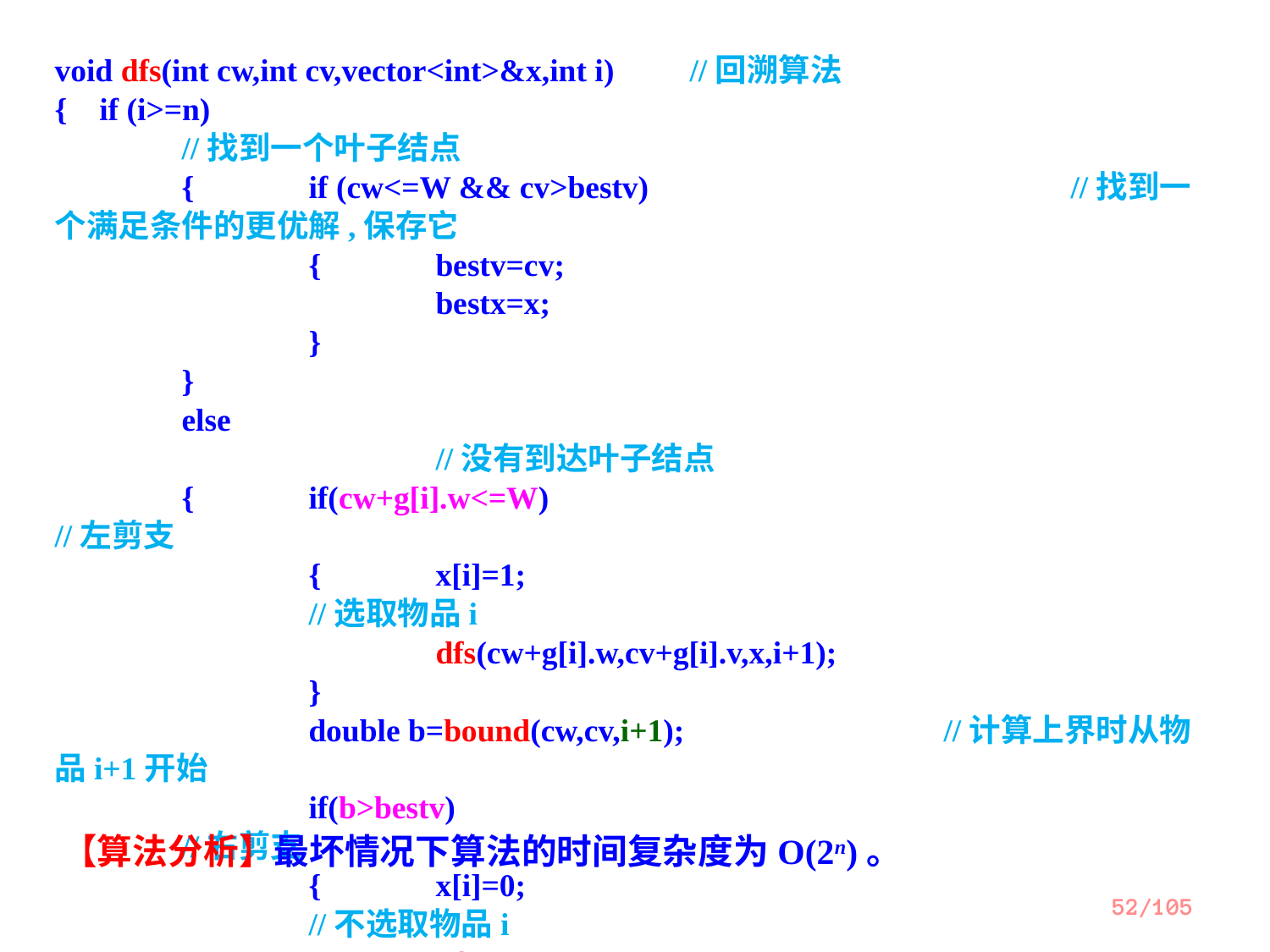

void dfs(int cw,int cv,vector<int>&x,int i) 	//回溯算法
{    if (i>=n)									//找到一个叶子结点
	{	if (cw<=W && cv>bestv)				//找到一个满足条件的更优解,保存它
		{	bestv=cv;
			bestx=x;
		}
	}
	else											//没有到达叶子结点
	{	if(cw+g[i].w<=W)						//左剪支
		{ 	x[i]=1;								//选取物品i
			dfs(cw+g[i].w,cv+g[i].v,x,i+1);
		}
		double b=bound(cw,cv,i+1);			//计算上界时从物品i+1开始
		if(b>bestv) 							//右剪支
		{	x[i]=0; 								//不选取物品i
			dfs(cw,cv,x,i+1);
		}
	}
}
【算法分析】最坏情况下算法的时间复杂度为O(2n)。
52/105